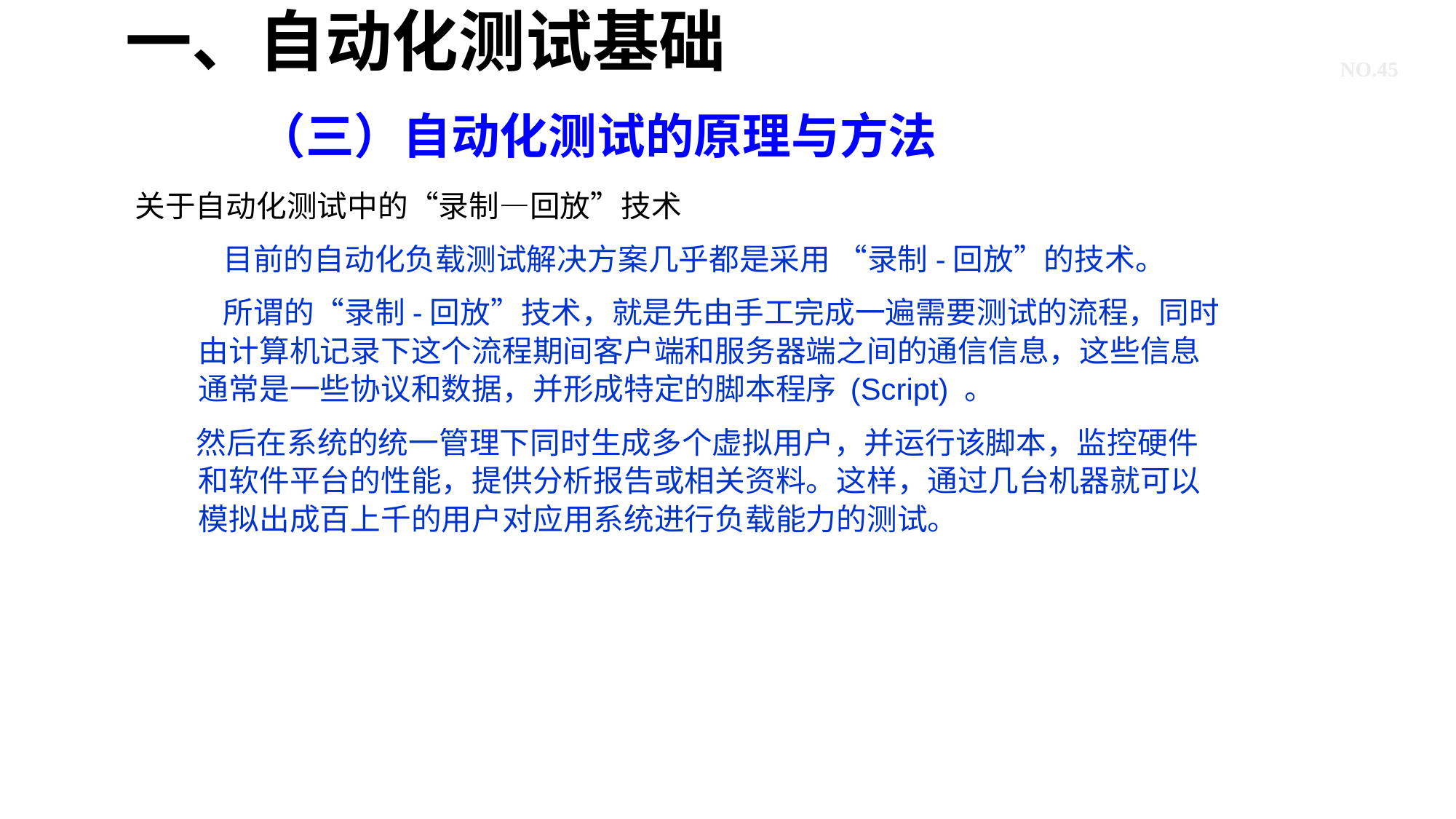

# 一、自动化测试基础
NO.45
（三）自动化测试的原理与方法
关于自动化测试中的“录制—回放”技术
            目前的自动化负载测试解决方案几乎都是采用 “录制-回放”的技术。
            所谓的“录制-回放”技术，就是先由手工完成一遍需要测试的流程，同时由计算机记录下这个流程期间客户端和服务器端之间的通信信息，这些信息通常是一些协议和数据，并形成特定的脚本程序 (Script) 。
        然后在系统的统一管理下同时生成多个虚拟用户，并运行该脚本，监控硬件和软件平台的性能，提供分析报告或相关资料。这样，通过几台机器就可以模拟出成百上千的用户对应用系统进行负载能力的测试。